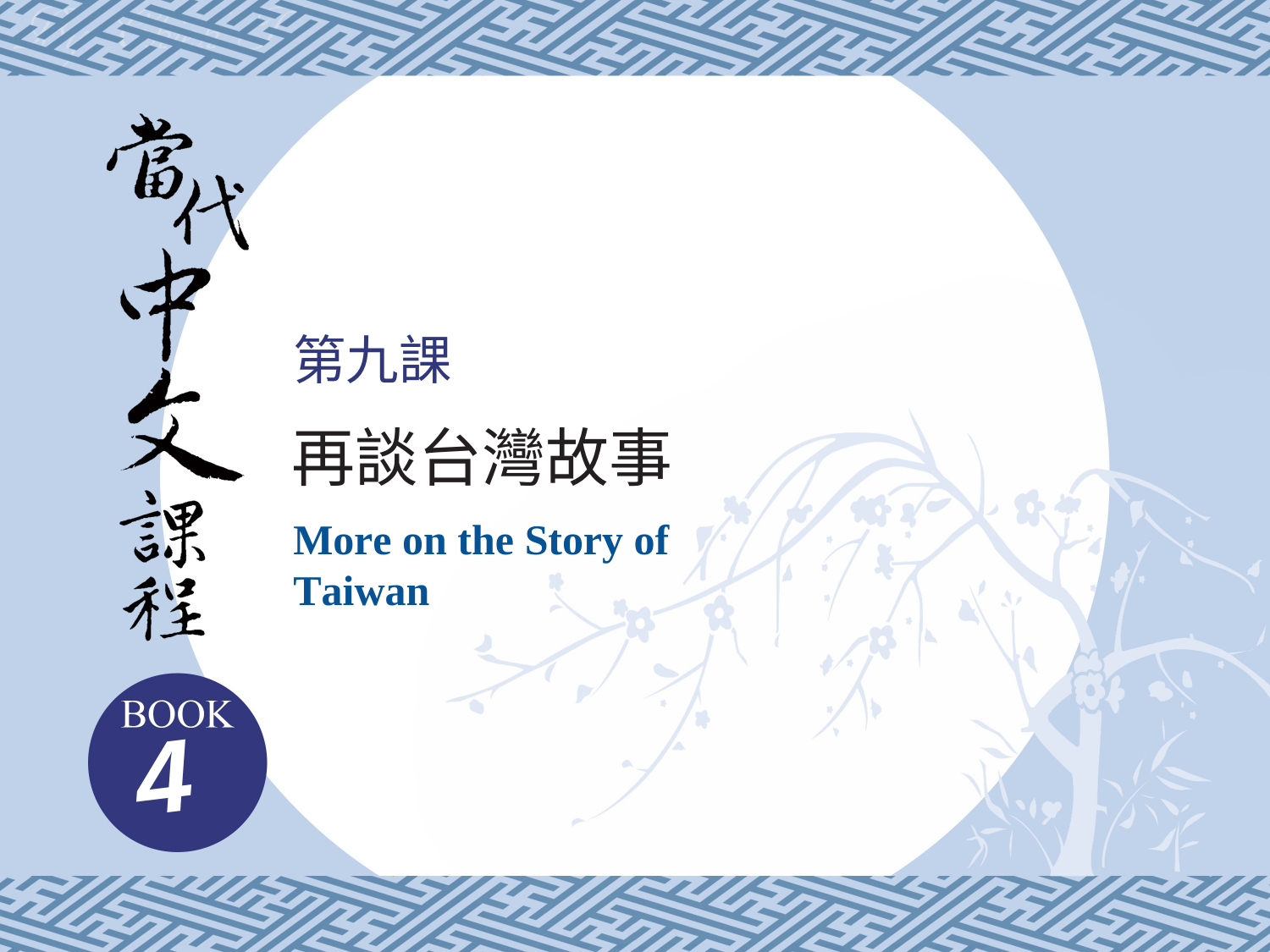

第九課
再談台灣故事
More on the Story of Taiwan
4